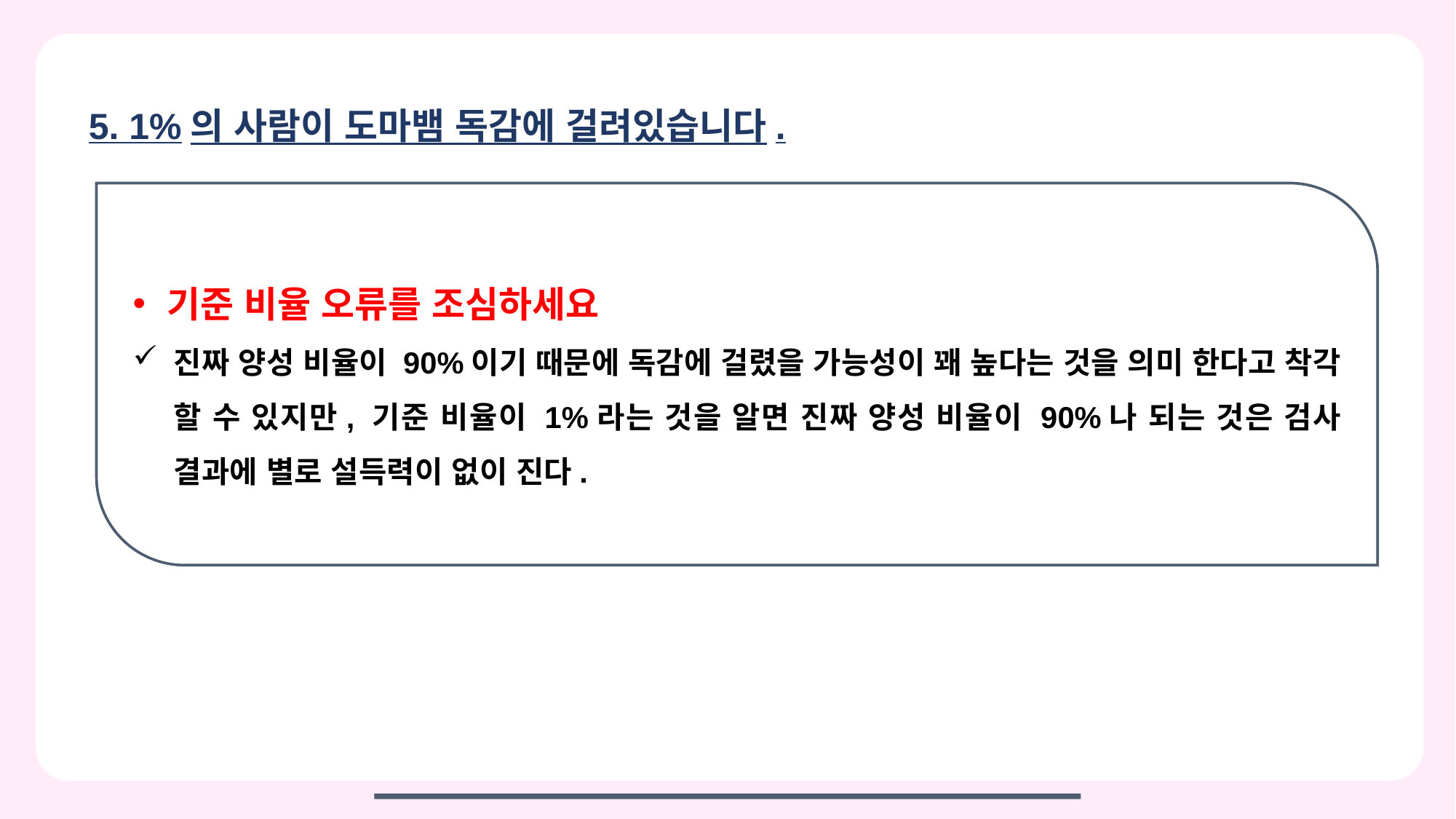

5. 1%의 사람이 도마뱀 독감에 걸려있습니다.
기준 비율 오류를 조심하세요
진짜 양성 비율이 90%이기 때문에 독감에 걸렸을 가능성이 꽤 높다는 것을 의미 한다고 착각 할 수 있지만, 기준 비율이 1%라는 것을 알면 진짜 양성 비율이 90%나 되는 것은 검사 결과에 별로 설득력이 없이 진다.